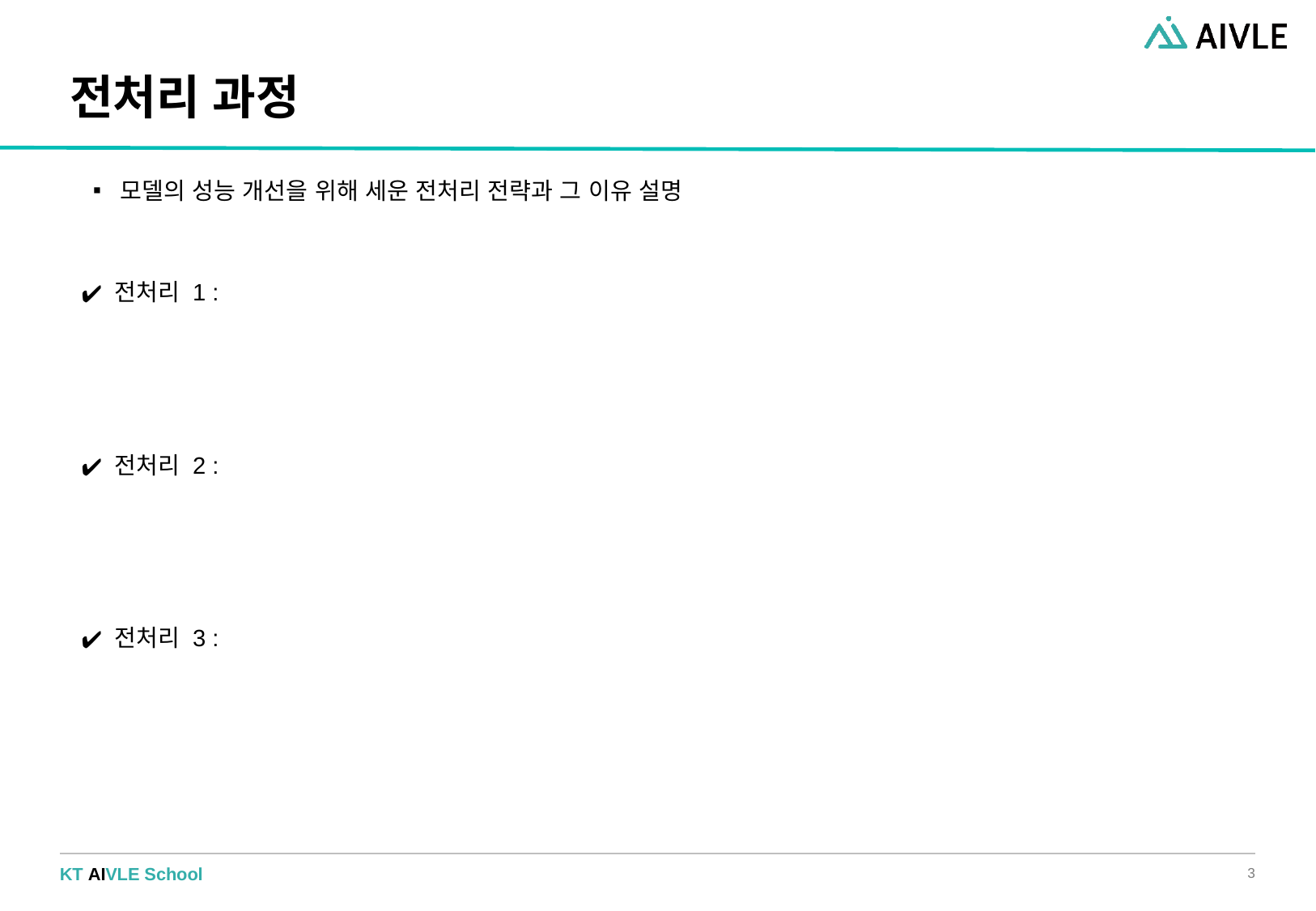

# 전처리 과정
모델의 성능 개선을 위해 세운 전처리 전략과 그 이유 설명
전처리 1 :
전처리 2 :
전처리 3 :